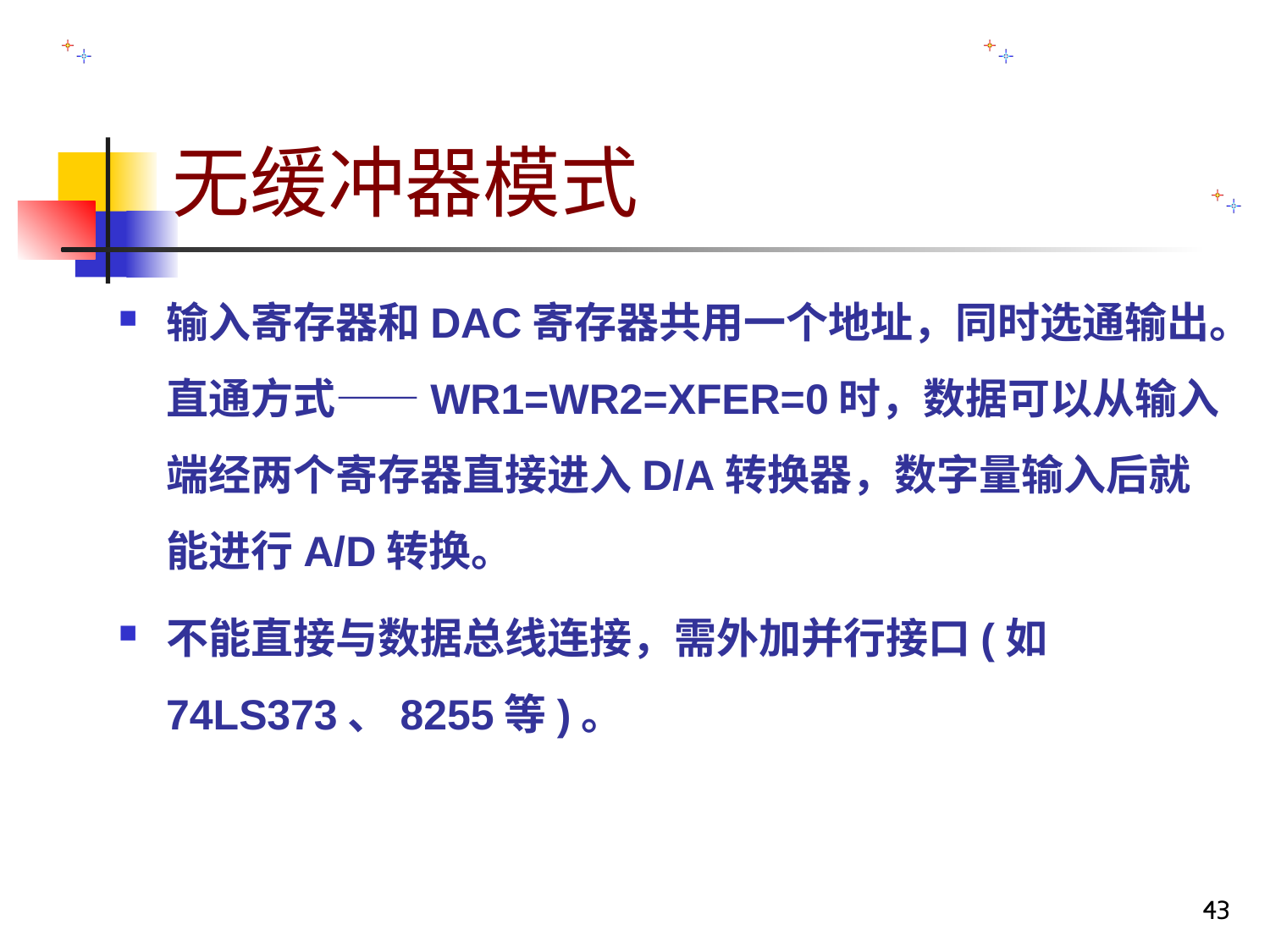

无缓冲器模式
输入寄存器和DAC寄存器共用一个地址，同时选通输出。直通方式——WR1=WR2=XFER=0时，数据可以从输入端经两个寄存器直接进入D/A转换器，数字量输入后就能进行A/D转换。
不能直接与数据总线连接，需外加并行接口(如74LS373、8255等)。
43